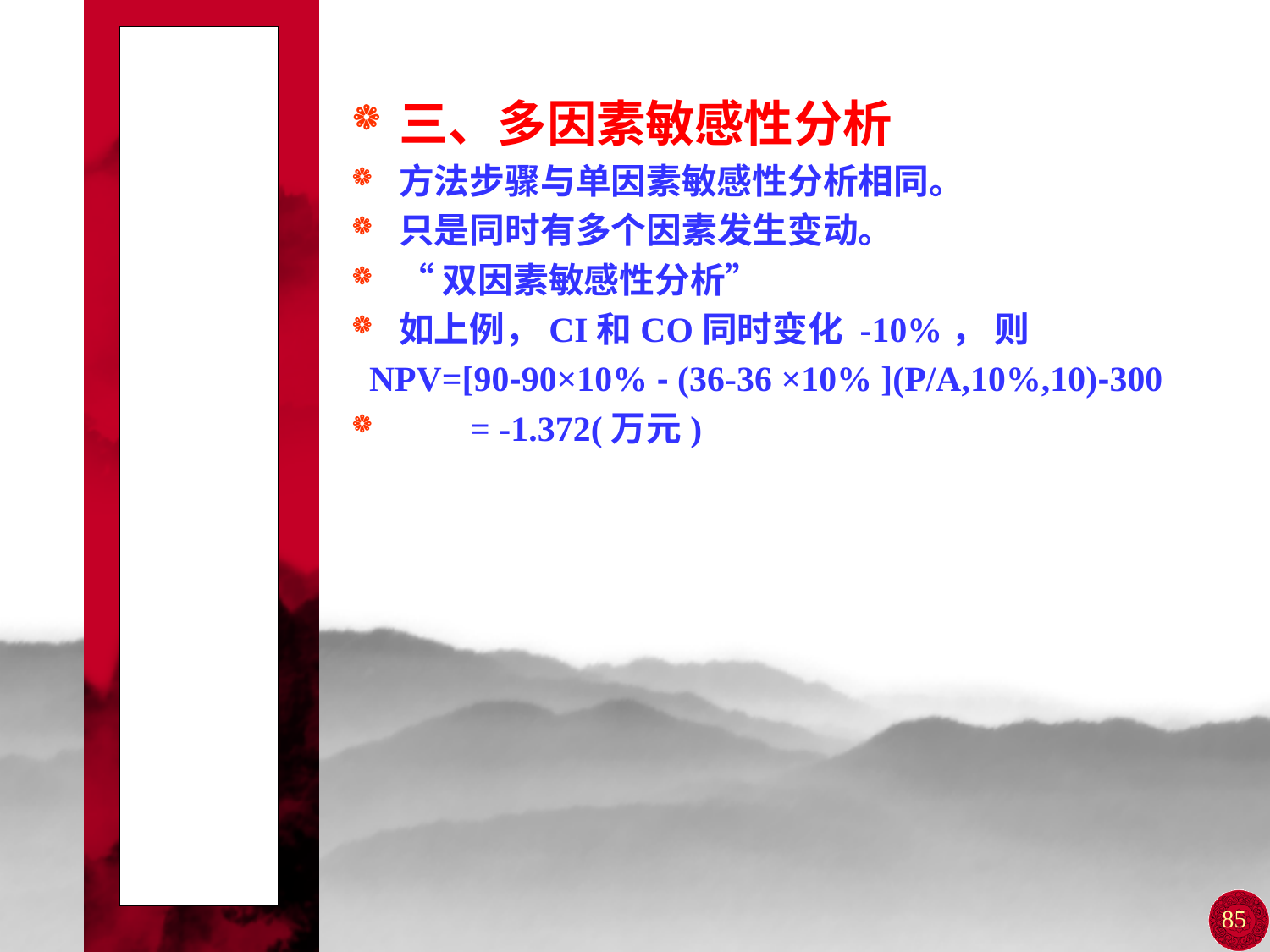

# 第二节      敏感性分析
三、多因素敏感性分析
方法步骤与单因素敏感性分析相同。
只是同时有多个因素发生变动。
“双因素敏感性分析”
如上例，CI和CO同时变化 -10%， 则
  NPV=[90-90×10% - (36-36 ×10% ](P/A,10%,10)-300
        = -1.372(万元)

85